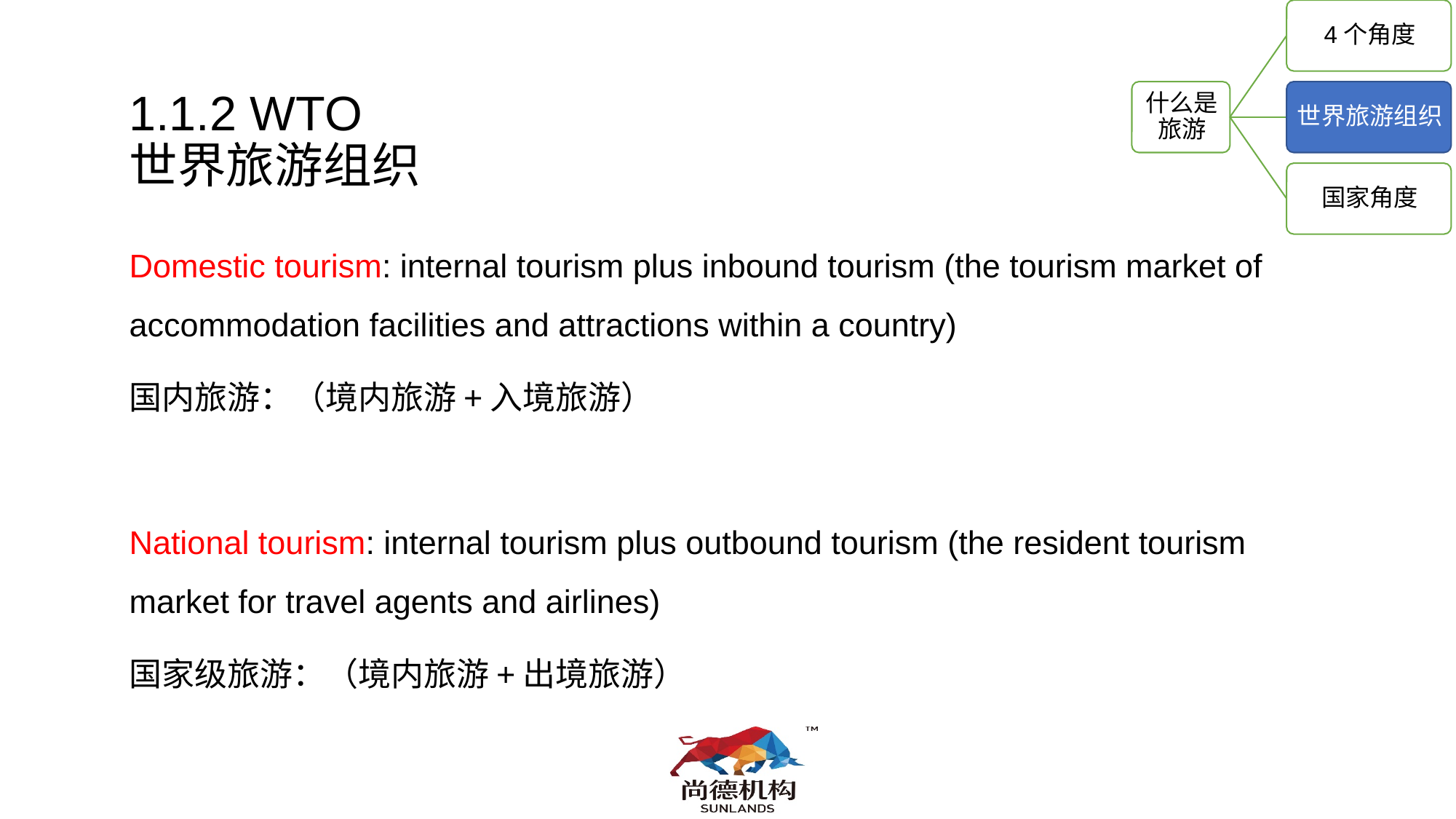

什么是旅游

4个角度

世界旅游组织

国家角度
1.1.2 WTO
世界旅游组织
Domestic tourism: internal tourism plus inbound tourism (the tourism market of accommodation facilities and attractions within a country)
国内旅游：（境内旅游+入境旅游）

National tourism: internal tourism plus outbound tourism (the resident tourism market for travel agents and airlines)
国家级旅游：（境内旅游+出境旅游）